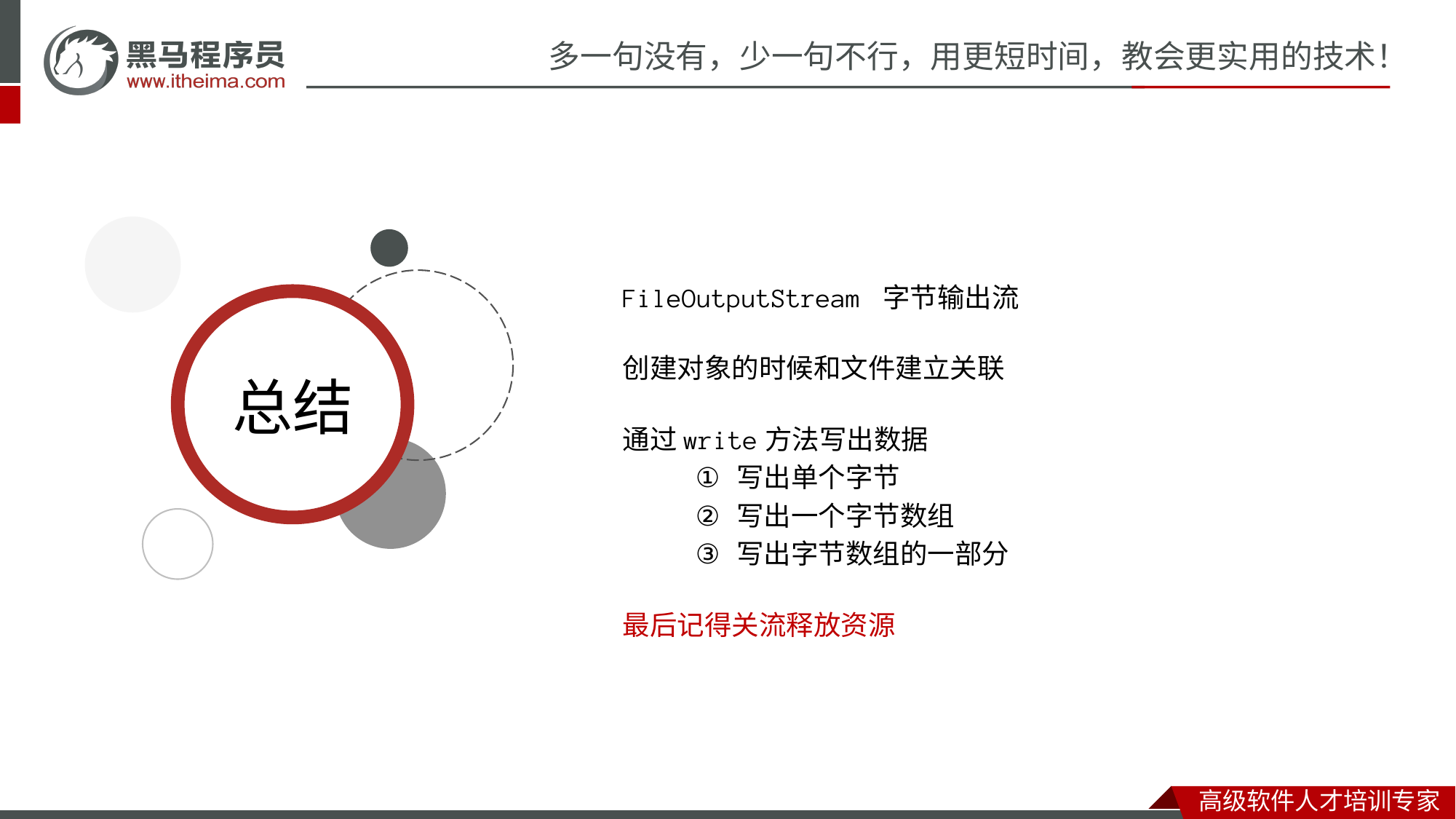

FileOutputStream 字节输出流
创建对象的时候和文件建立关联
通过write方法写出数据
写出单个字节
写出一个字节数组
写出字节数组的一部分
最后记得关流释放资源